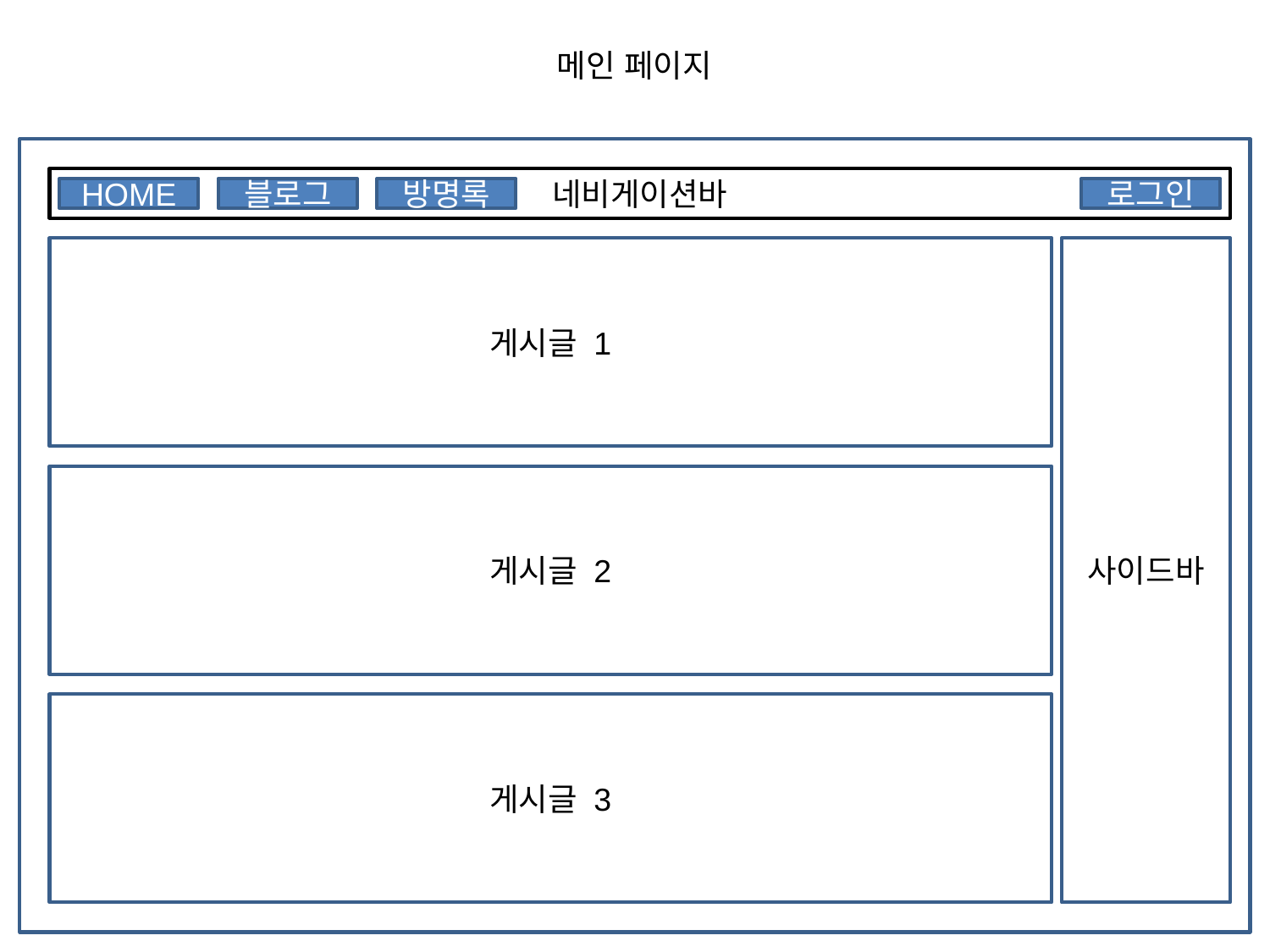

메인 페이지

네비게이션바
HOME
블로그
방명록
로그인
게시글 1
사이드바
게시글 2
게시글 3